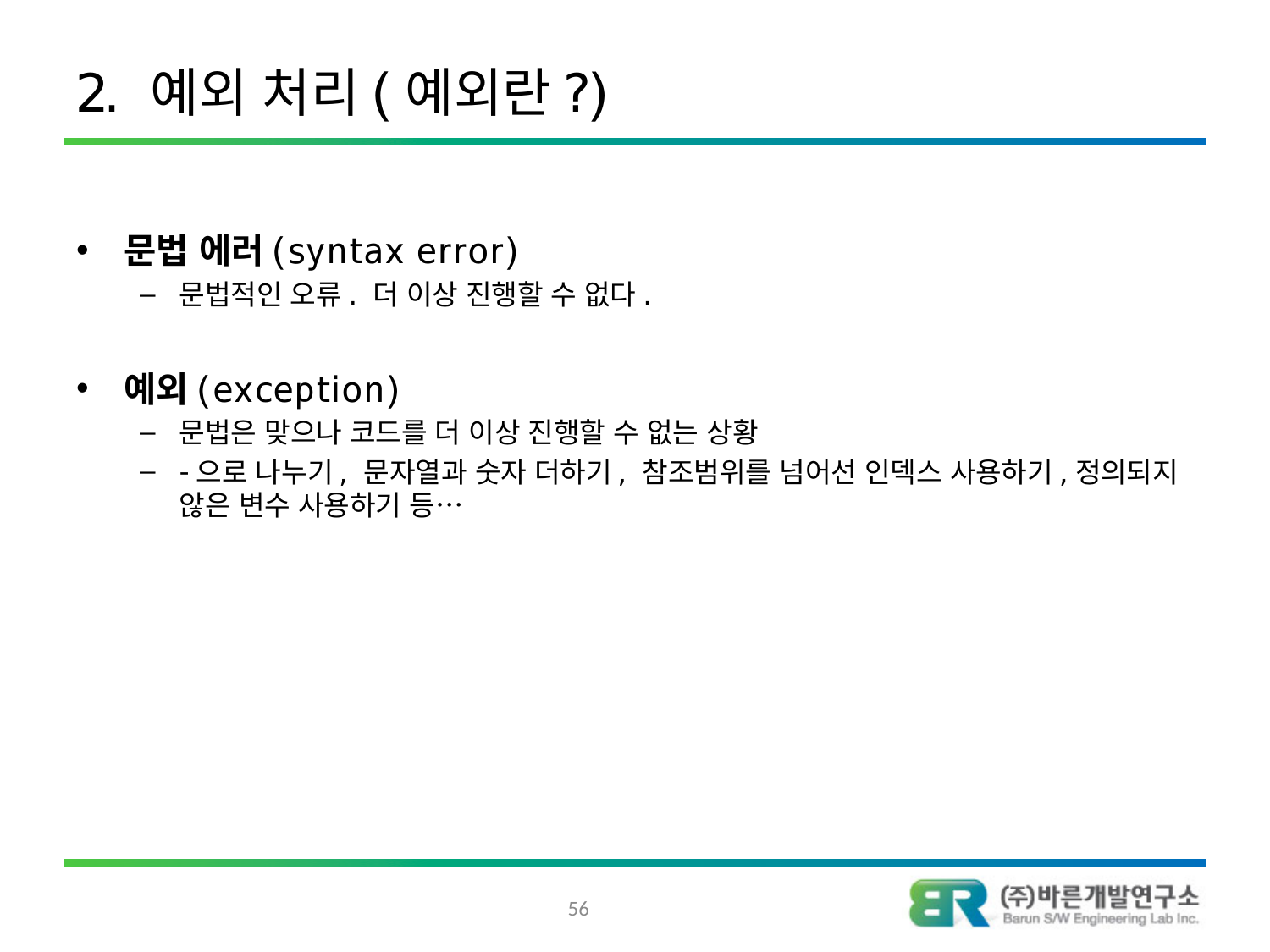

# 2. 예외 처리(예외란?)

문법 에러(syntax error)
문법적인 오류. 더 이상 진행할 수 없다.

예외(exception)
문법은 맞으나 코드를 더 이상 진행할 수 없는 상황
-으로 나누기, 문자열과 숫자 더하기, 참조범위를 넘어선 인덱스 사용하기,정의되지 않은 변수 사용하기 등…

56